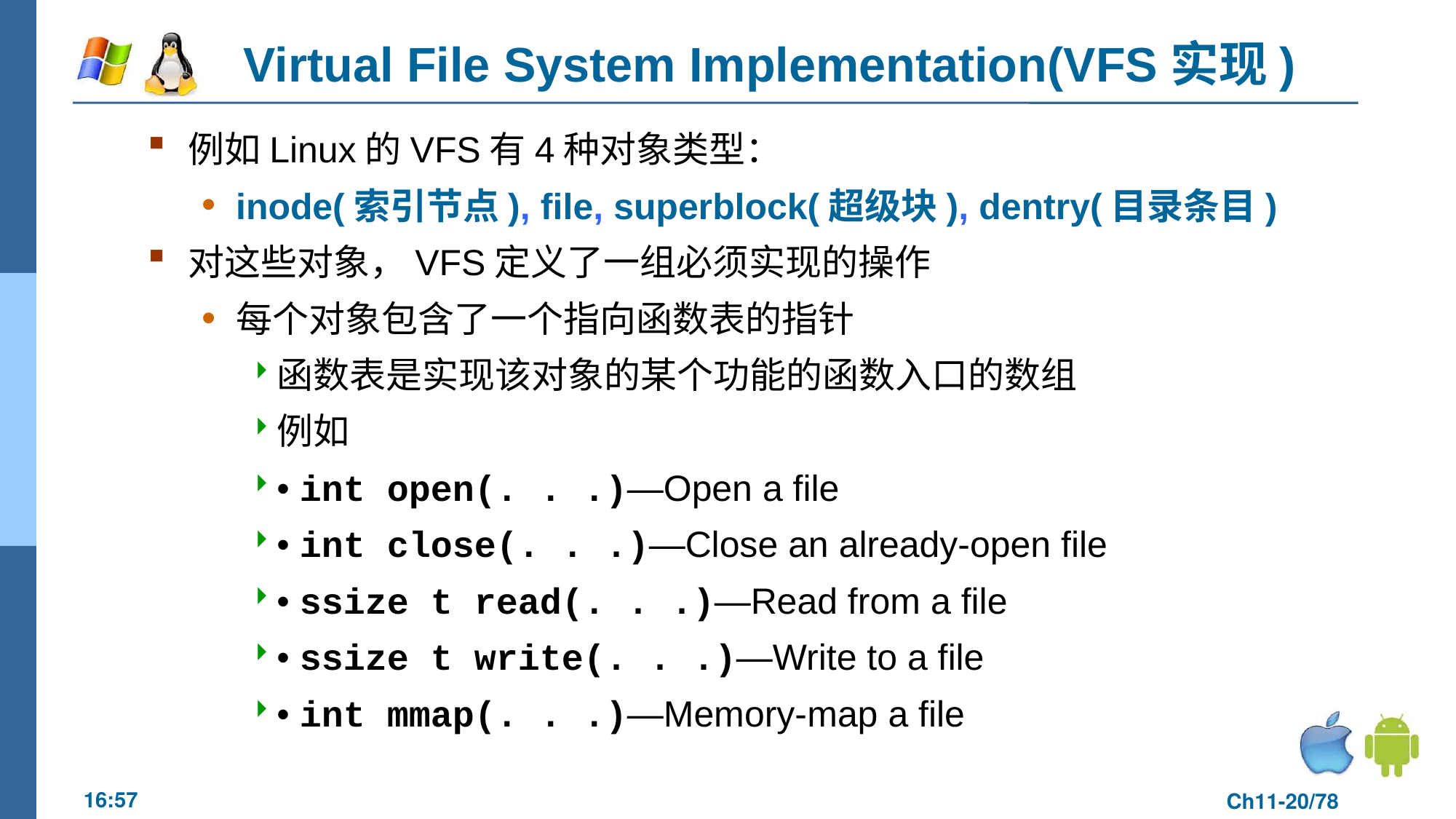

# Virtual File System Implementation(VFS实现)
例如Linux的VFS有4种对象类型：
inode(索引节点), file, superblock(超级块), dentry(目录条目)
对这些对象，VFS定义了一组必须实现的操作
每个对象包含了一个指向函数表的指针
函数表是实现该对象的某个功能的函数入口的数组
例如
• int open(. . .)—Open a file
• int close(. . .)—Close an already-open file
• ssize t read(. . .)—Read from a file
• ssize t write(. . .)—Write to a file
• int mmap(. . .)—Memory-map a file